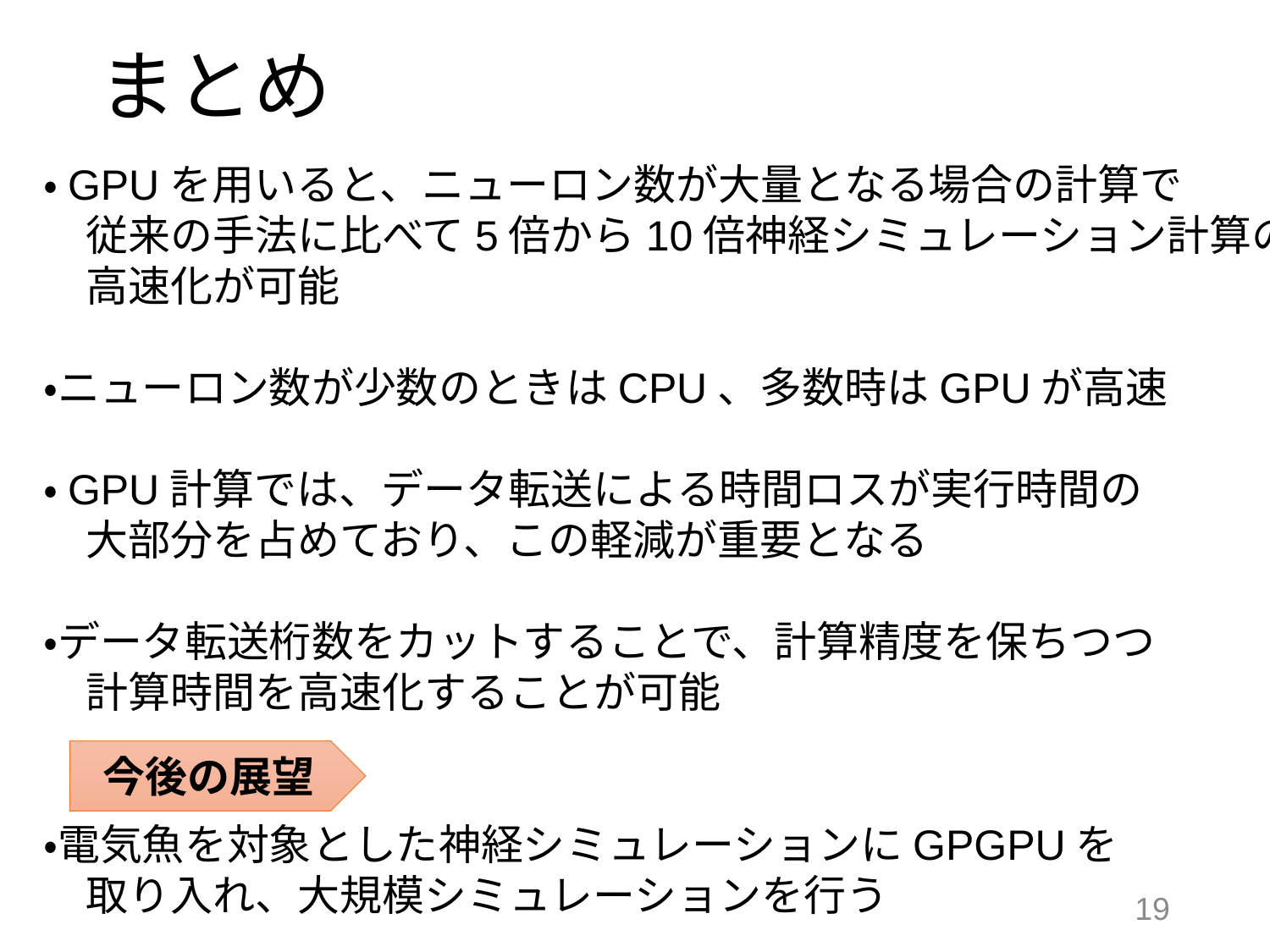

# まとめ
・GPUを用いると、ニューロン数が大量となる場合の計算で
　従来の手法に比べて5倍から10倍神経シミュレーション計算の
　高速化が可能

・ニューロン数が少数のときはCPU、多数時はGPUが高速

・GPU計算では、データ転送による時間ロスが実行時間の
　大部分を占めており、この軽減が重要となる

・データ転送桁数をカットすることで、計算精度を保ちつつ
　計算時間を高速化することが可能

・電気魚を対象とした神経シミュレーションにGPGPUを
　取り入れ、大規模シミュレーションを行う
今後の展望
19